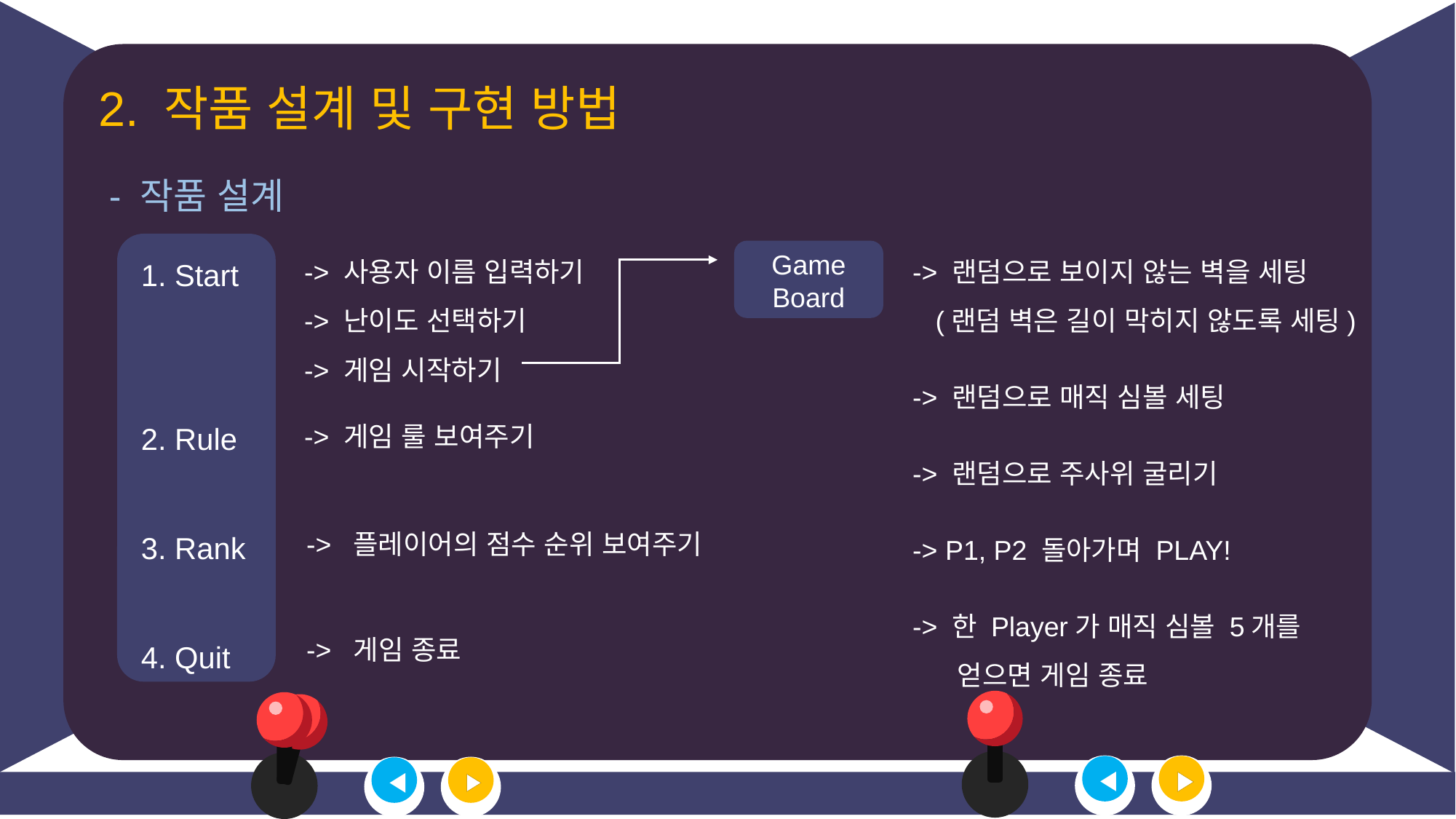

2. 작품 설계 및 구현 방법
- 작품 설계
1. Start

2. Rule

3. Rank

4. Quit

-> 사용자 이름 입력하기
-> 난이도 선택하기
-> 게임 시작하기
-> 랜덤으로 보이지 않는 벽을 세팅
   (랜덤 벽은 길이 막히지 않도록 세팅)

-> 랜덤으로 매직 심볼 세팅

-> 랜덤으로 주사위 굴리기

-> P1, P2 돌아가며 PLAY!

-> 한 Player가 매직 심볼 5개를
     얻으면 게임 종료

Game
Board
-> 게임 룰 보여주기
->  플레이어의 점수 순위 보여주기
->  게임 종료

◀
▶

◀
▶